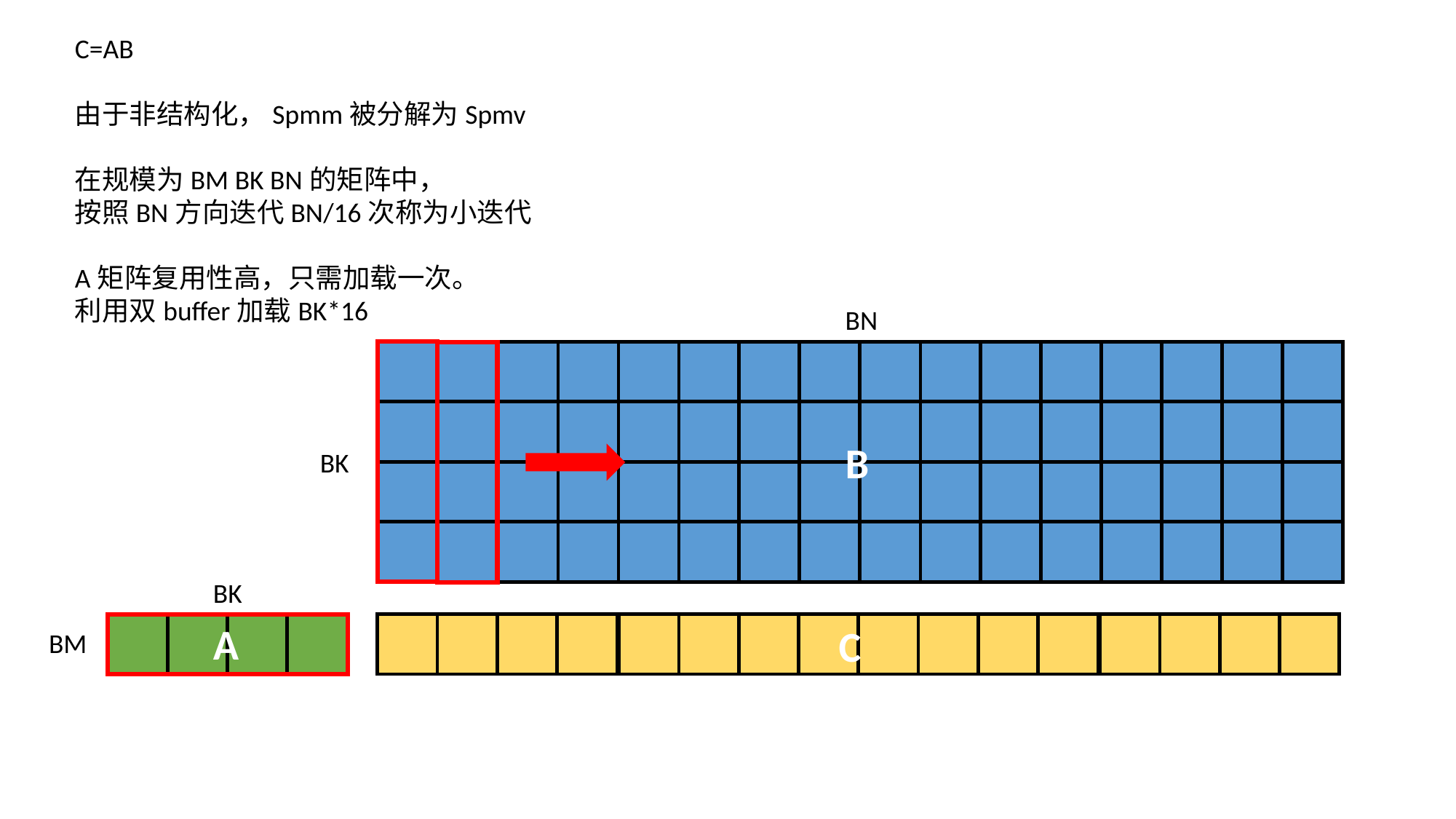

C=AB

由于非结构化，Spmm被分解为Spmv

在规模为BM BK BN的矩阵中，
按照BN方向迭代BN/16次称为小迭代

A矩阵复用性高，只需加载一次。
利用双buffer加载BK*16
BN

B
BK

BK
A

C

BM